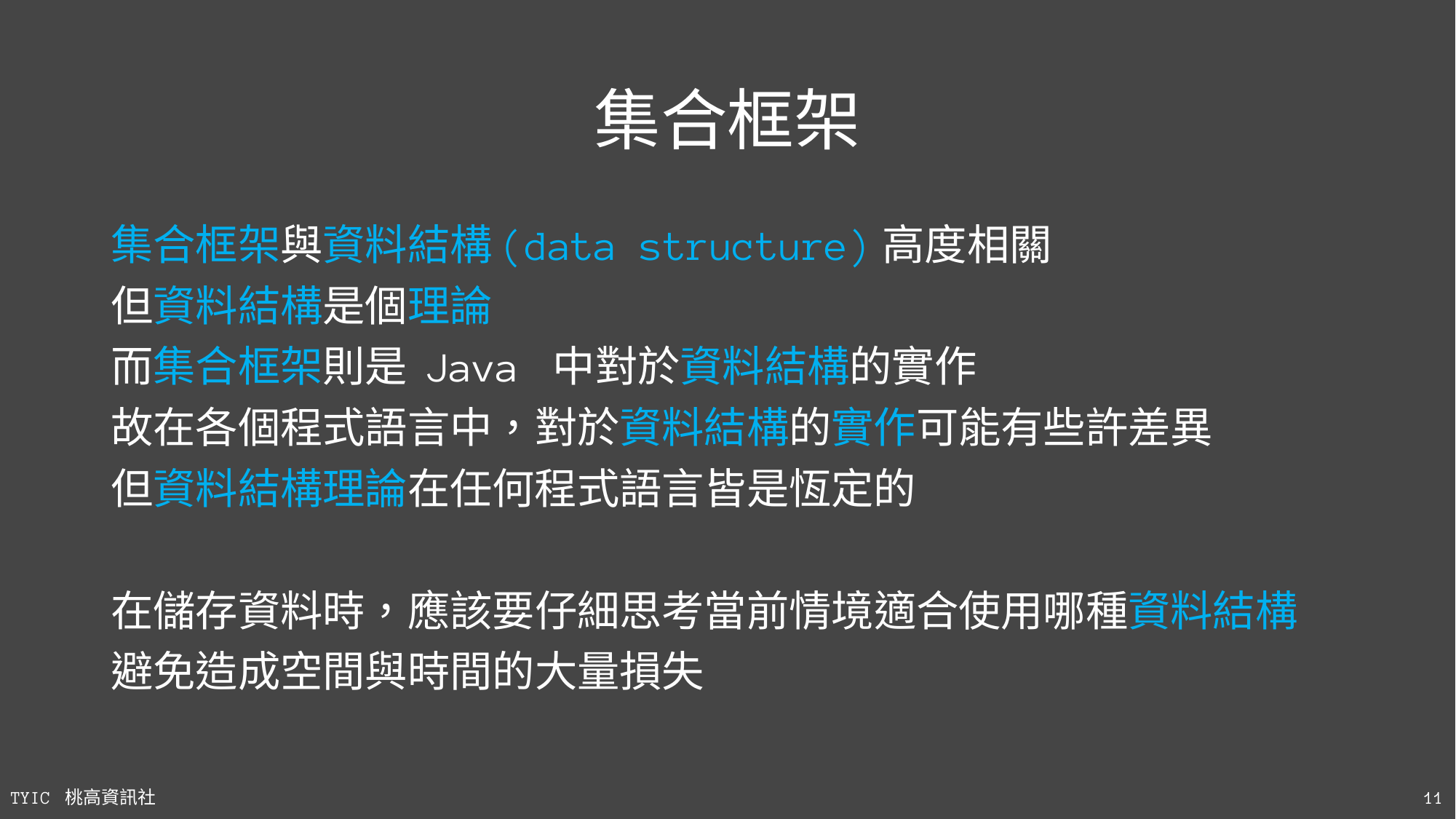

# 集合框架
集合框架與資料結構(data structure)高度相關
但資料結構是個理論
而集合框架則是 Java 中對於資料結構的實作
故在各個程式語言中，對於資料結構的實作可能有些許差異
但資料結構理論在任何程式語言皆是恆定的

在儲存資料時，應該要仔細思考當前情境適合使用哪種資料結構
避免造成空間與時間的大量損失